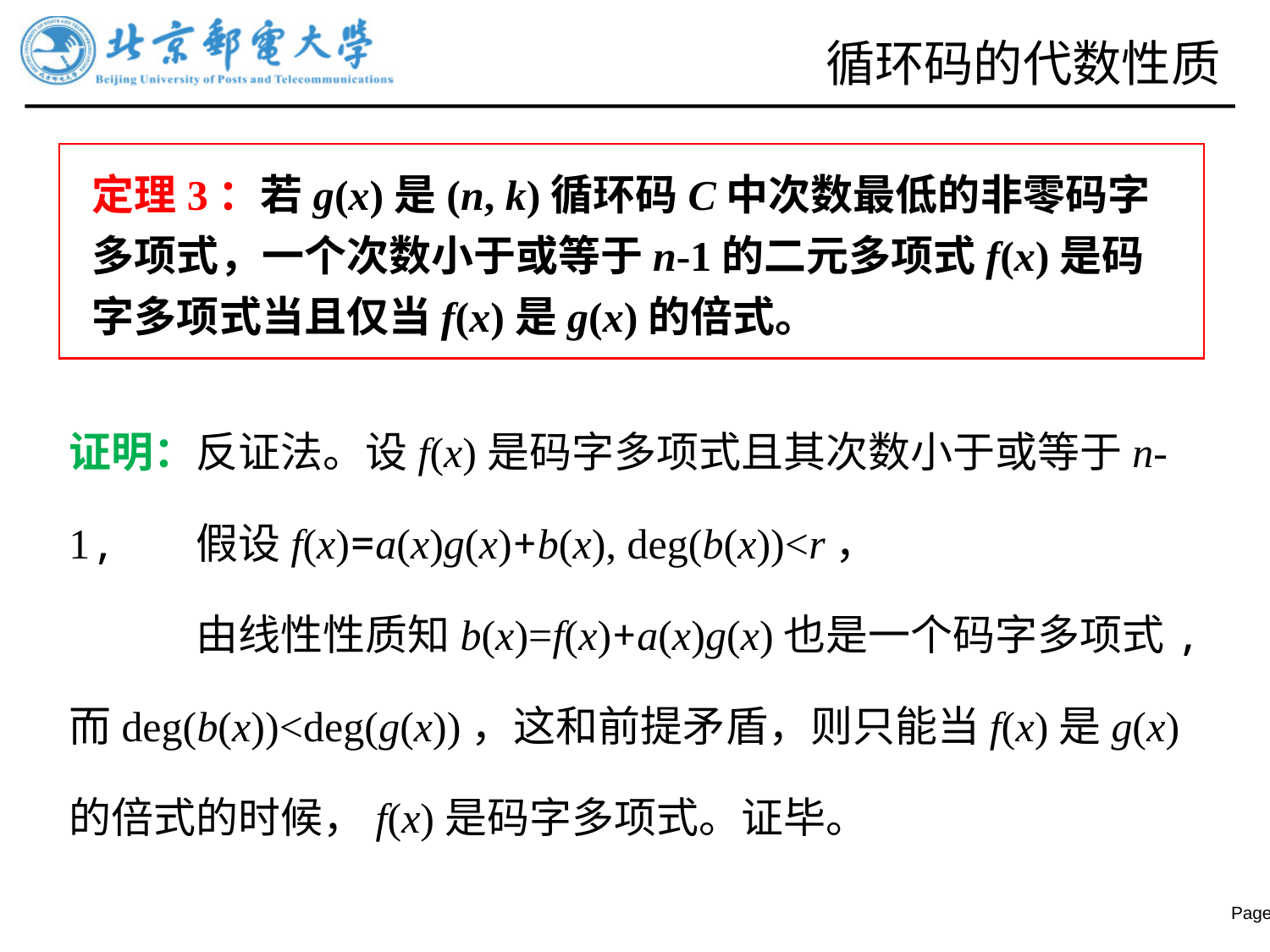

# 循环码的代数性质

定理3：若g(x)是(n, k)循环码C中次数最低的非零码字多项式，一个次数小于或等于n-1的二元多项式f(x)是码字多项式当且仅当f(x)是g(x)的倍式。
证明：反证法。设f(x)是码字多项式且其次数小于或等于n-1,	假设f(x)=a(x)g(x)+b(x), deg(b(x))<r，
	由线性性质知b(x)=f(x)+a(x)g(x)也是一个码字多项式,而deg(b(x))<deg(g(x))，这和前提矛盾，则只能当f(x)是g(x)的倍式的时候，f(x)是码字多项式。证毕。